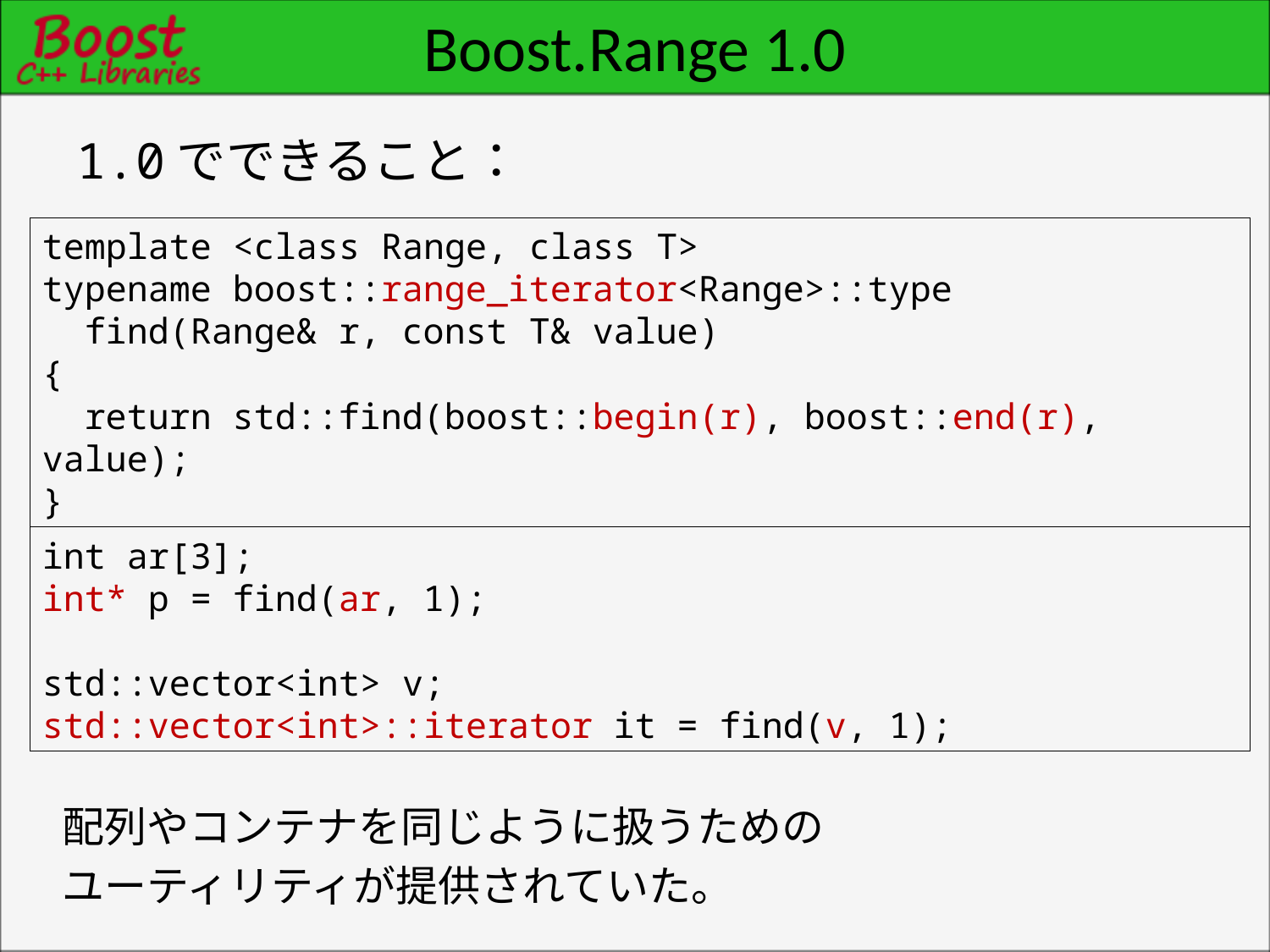

# Boost.Range 1.0
1.0でできること：
template <class Range, class T>
typename boost::range_iterator<Range>::type
  find(Range& r, const T& value)
{
  return std::find(boost::begin(r), boost::end(r), value);
}
int ar[3];
int* p = find(ar, 1);

std::vector<int> v;
std::vector<int>::iterator it = find(v, 1);
配列やコンテナを同じように扱うための
ユーティリティが提供されていた。